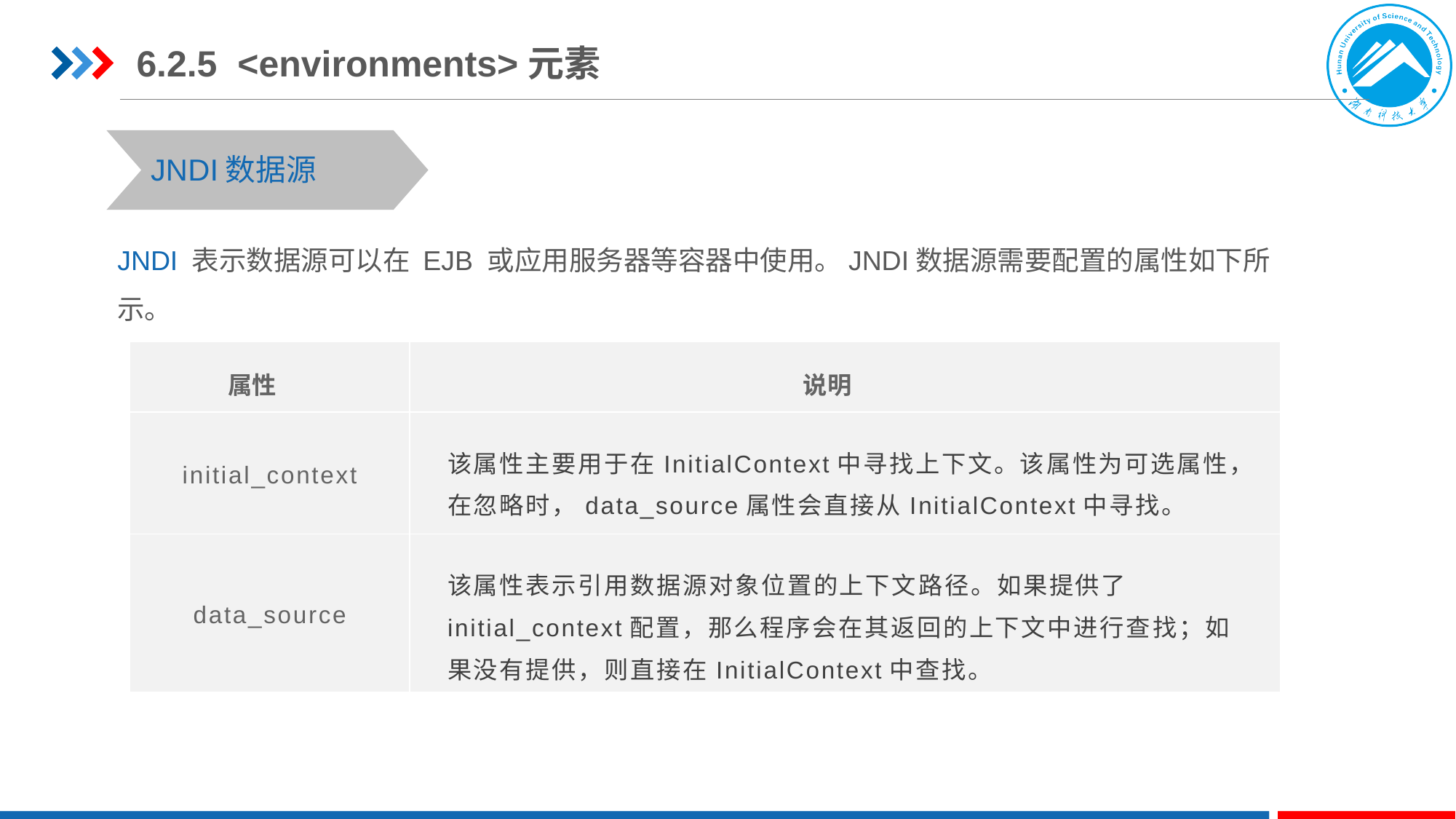

6.2.5  <environments>元素

JNDI数据源
JNDI 表示数据源可以在 EJB 或应用服务器等容器中使用。JNDI数据源需要配置的属性如下所示。

| 属性 | 说明 |
| --- | --- |
| initial\_context | 该属性主要用于在InitialContext中寻找上下文。该属性为可选属性，在忽略时，data\_source属性会直接从InitialContext中寻找。 |
| data\_source | 该属性表示引用数据源对象位置的上下文路径。如果提供了initial\_context配置，那么程序会在其返回的上下文中进行查找；如果没有提供，则直接在InitialContext中查找。 |